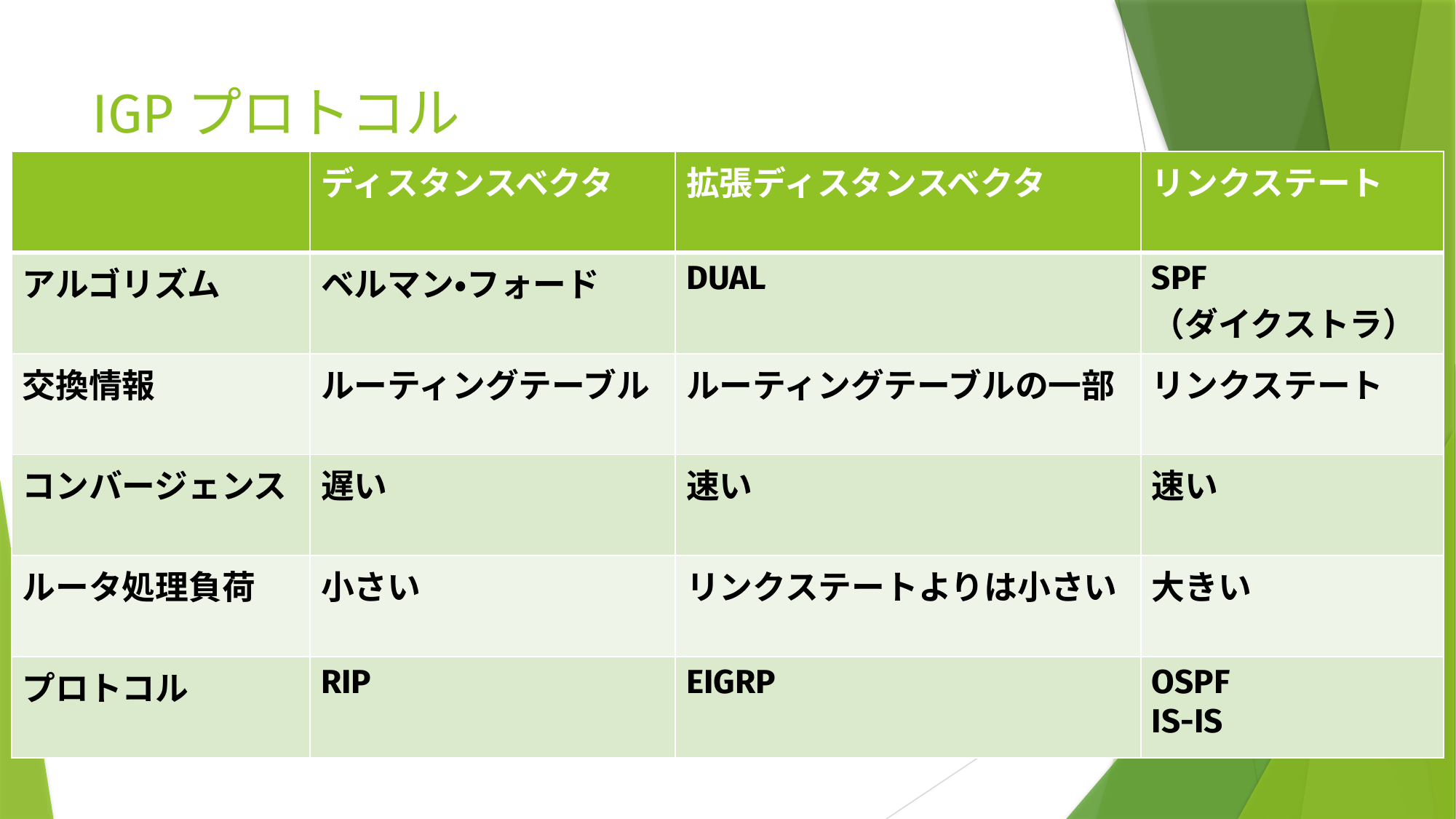

# IGPプロトコル
|  | ディスタンスベクタ | 拡張ディスタンスベクタ | リンクステート |
| --- | --- | --- | --- |
| アルゴリズム | ベルマン・フォード | DUAL | SPF （ダイクストラ） |
| 交換情報 | ルーティングテーブル | ルーティングテーブルの一部 | リンクステート |
| コンバージェンス | 遅い | 速い | 速い |
| ルータ処理負荷 | 小さい | リンクステートよりは小さい | 大きい |
| プロトコル | RIP | EIGRP | OSPF IS-IS |